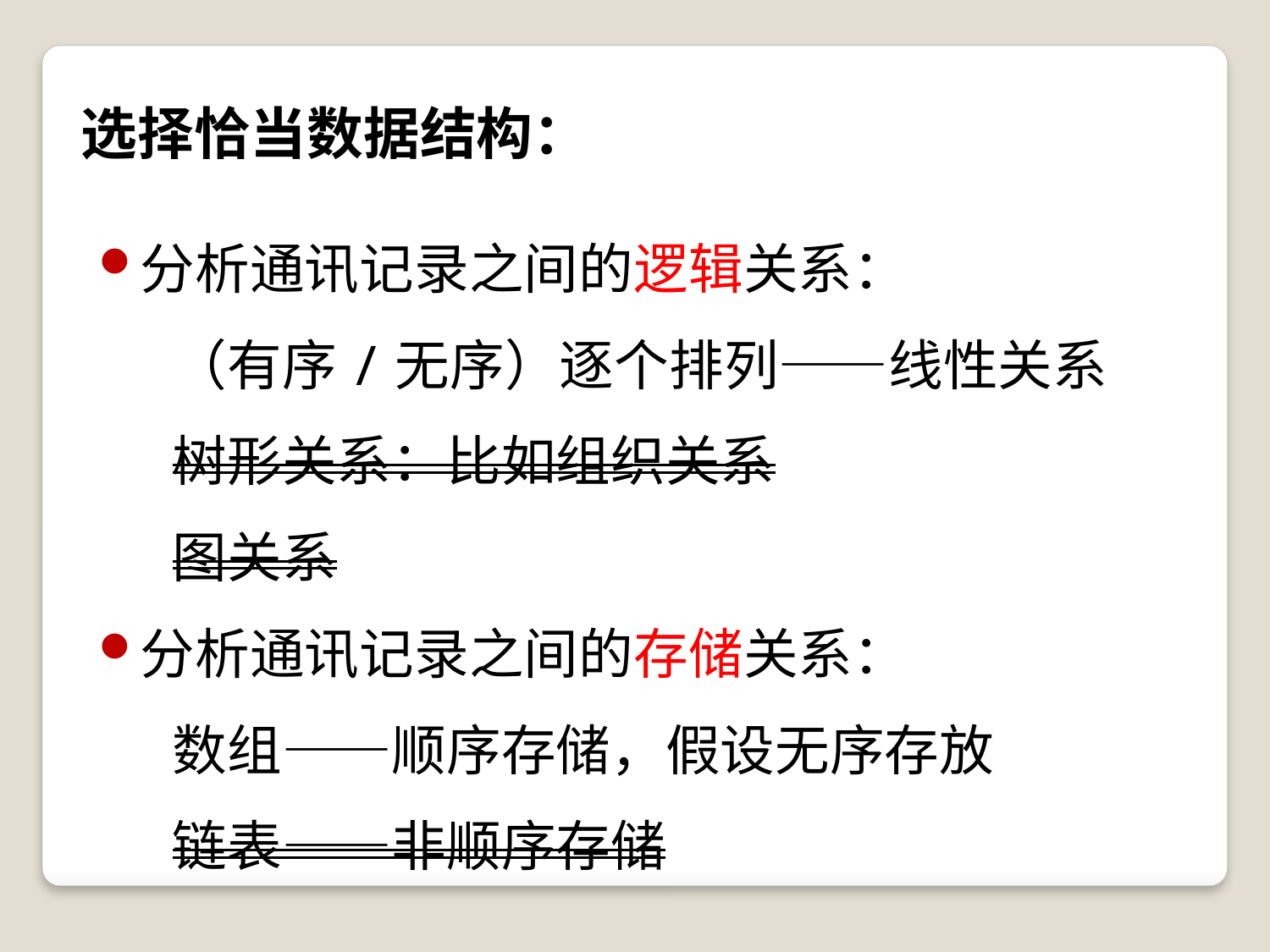

# 选择恰当数据结构：

分析通讯记录之间的逻辑关系：
     （有序/无序）逐个排列——线性关系
     树形关系：比如组织关系
     图关系
分析通讯记录之间的存储关系：
     数组——顺序存储，假设无序存放
     链表——非顺序存储